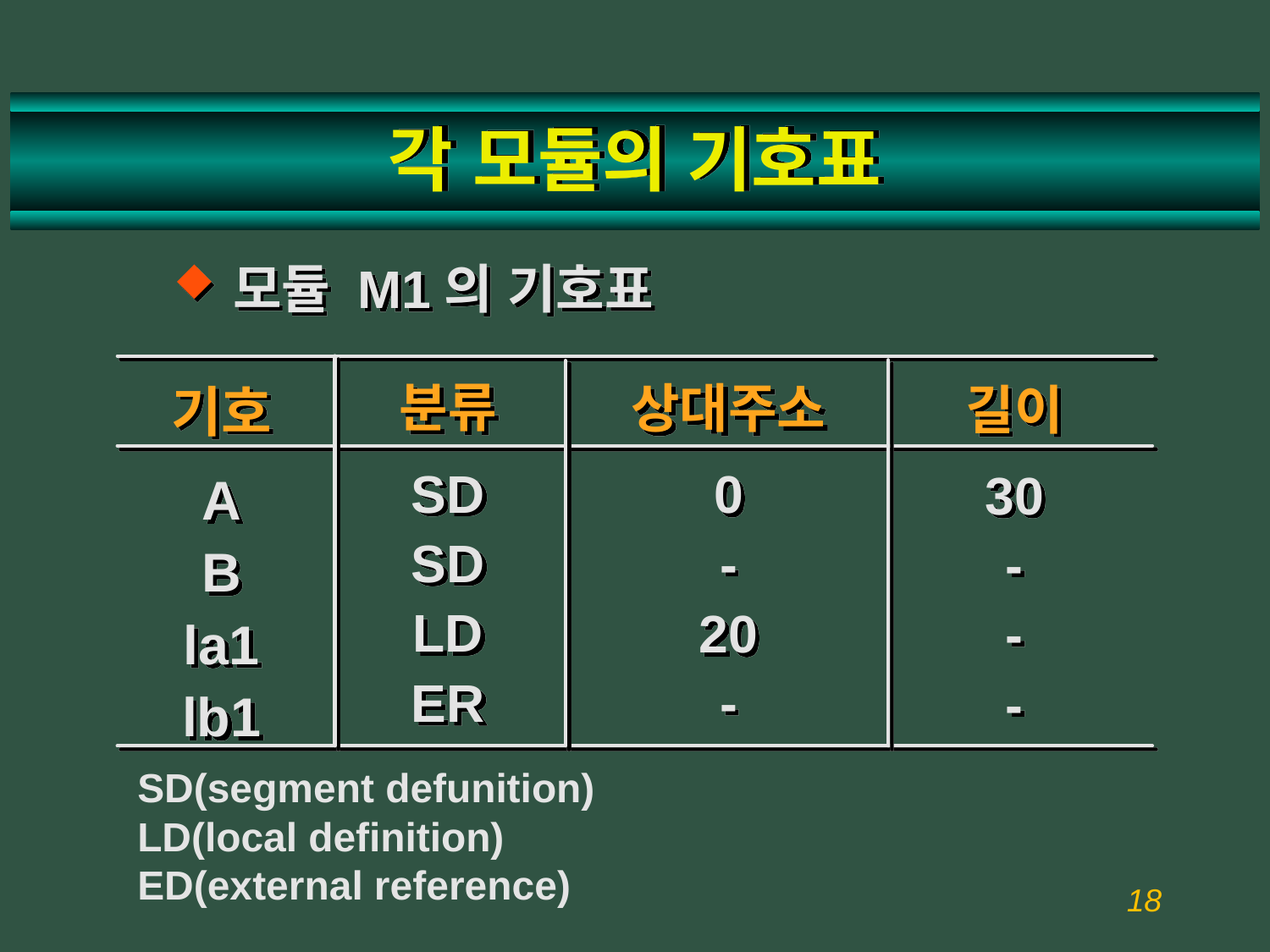

# 각 모듈의 기호표
모듈 M1의 기호표
분류
SD
SD
LD
ER
상대주소
0
-
20
-
길이
30
-
-
-
기호
A
B
la1
lb1

SD(segment defunition)
LD(local definition)
ED(external reference)
18